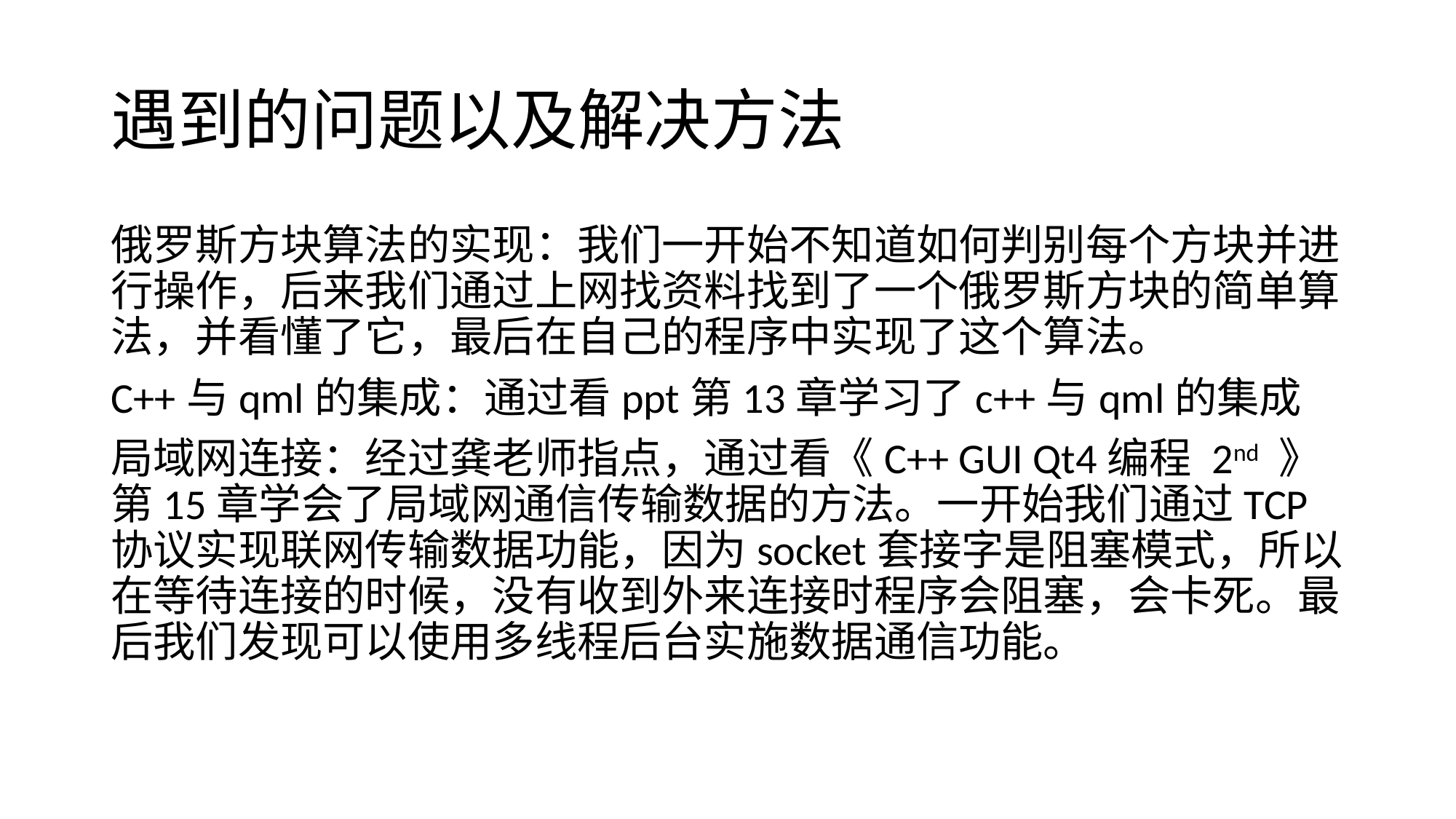

# 遇到的问题以及解决方法
俄罗斯方块算法的实现：我们一开始不知道如何判别每个方块并进行操作，后来我们通过上网找资料找到了一个俄罗斯方块的简单算法，并看懂了它，最后在自己的程序中实现了这个算法。
C++与qml的集成：通过看ppt第13章学习了c++与qml的集成
局域网连接：经过龚老师指点，通过看《C++ GUI Qt4编程 2nd 》第15章学会了局域网通信传输数据的方法。一开始我们通过TCP协议实现联网传输数据功能，因为socket套接字是阻塞模式，所以在等待连接的时候，没有收到外来连接时程序会阻塞，会卡死。最后我们发现可以使用多线程后台实施数据通信功能。